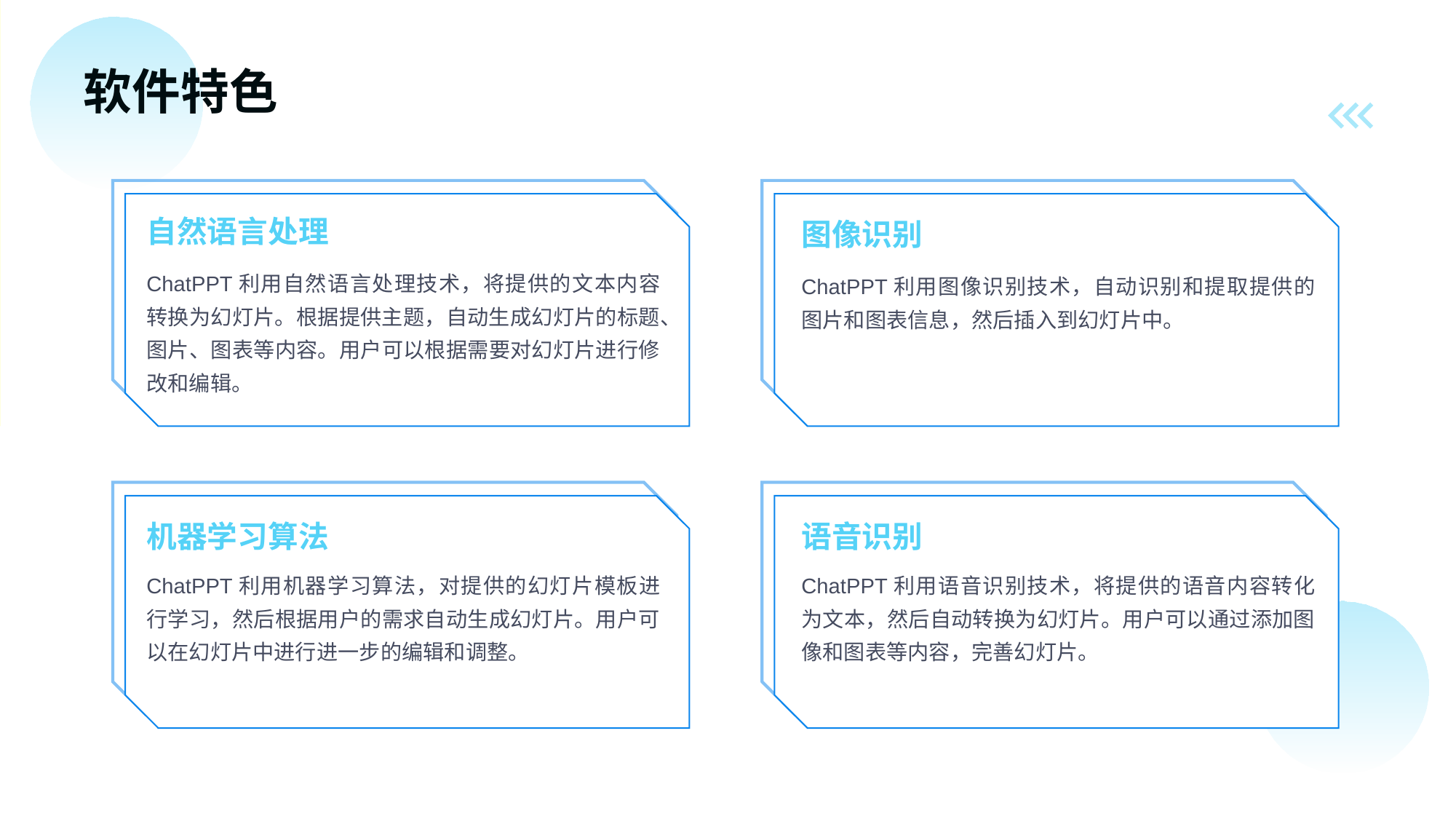

PPT内容页
内容页是演示文稿的主体部分，包含了实际要展示的信息、数据、图表、图片等。
此为说明标签，上传模版请勿粘贴。

软件特色

自然语言处理
图像识别
ChatPPT利用自然语言处理技术，将提供的文本内容转换为幻灯片。根据提供主题，自动生成幻灯片的标题、图片、图表等内容。用户可以根据需要对幻灯片进行修改和编辑。
ChatPPT利用图像识别技术，自动识别和提取提供的图片和图表信息，然后插入到幻灯片中。

机器学习算法
语音识别
ChatPPT利用机器学习算法，对提供的幻灯片模板进行学习，然后根据用户的需求自动生成幻灯片。用户可以在幻灯片中进行进一步的编辑和调整。
ChatPPT利用语音识别技术，将提供的语音内容转化为文本，然后自动转换为幻灯片。用户可以通过添加图像和图表等内容，完善幻灯片。